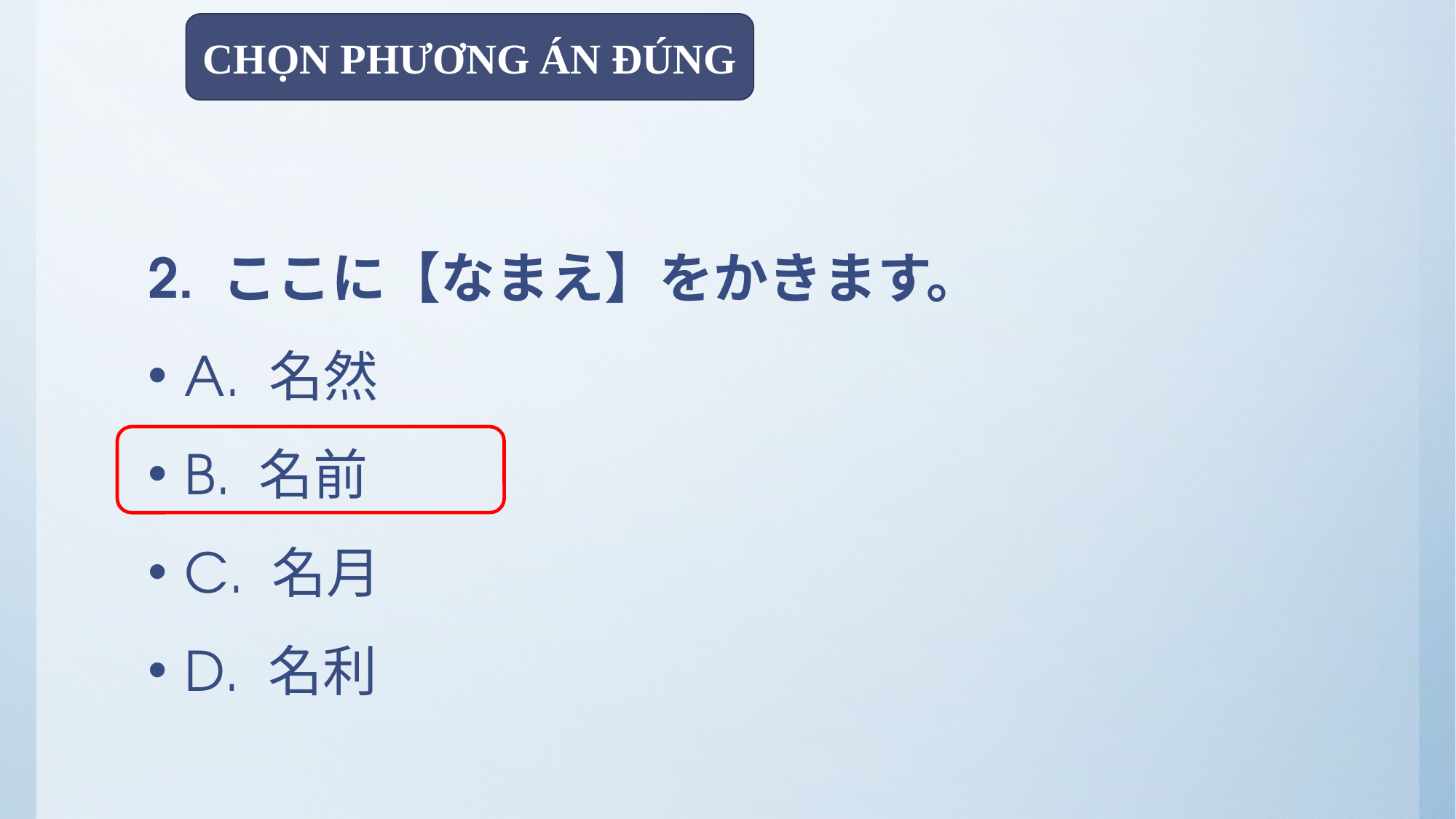

CHỌN PHƯƠNG ÁN ĐÚNG
2. ここに【なまえ】をかきます。
A. 名然
B. 名前
C. 名月
D. 名利